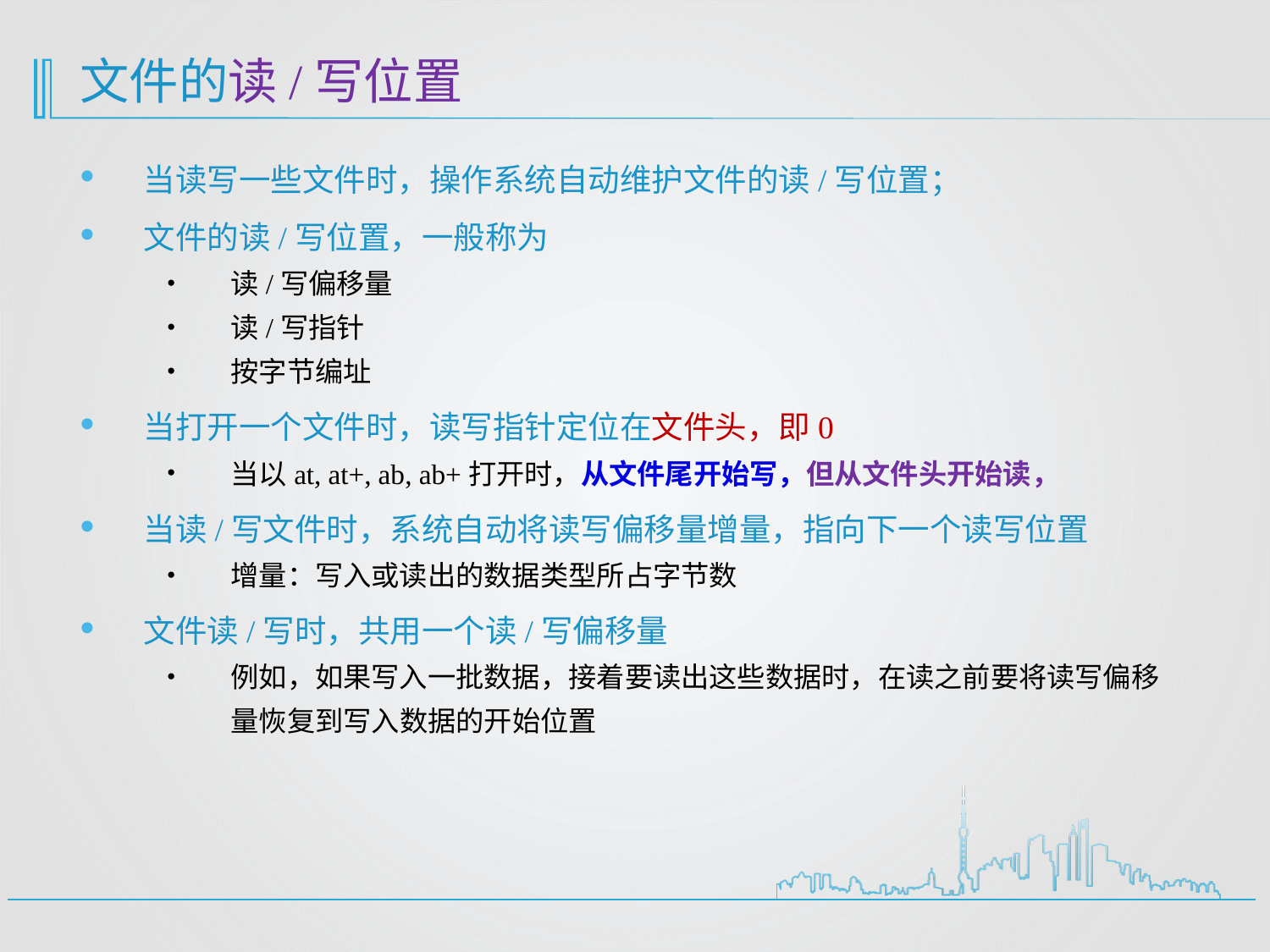

# 文件的读/写位置
当读写一些文件时，操作系统自动维护文件的读/写位置；
文件的读/写位置，一般称为
读/写偏移量
读/写指针
按字节编址
当打开一个文件时，读写指针定位在文件头，即0
当以at, at+, ab, ab+打开时，从文件尾开始写，但从文件头开始读，
当读/写文件时，系统自动将读写偏移量增量，指向下一个读写位置
增量：写入或读出的数据类型所占字节数
文件读/写时，共用一个读/写偏移量
例如，如果写入一批数据，接着要读出这些数据时，在读之前要将读写偏移量恢复到写入数据的开始位置